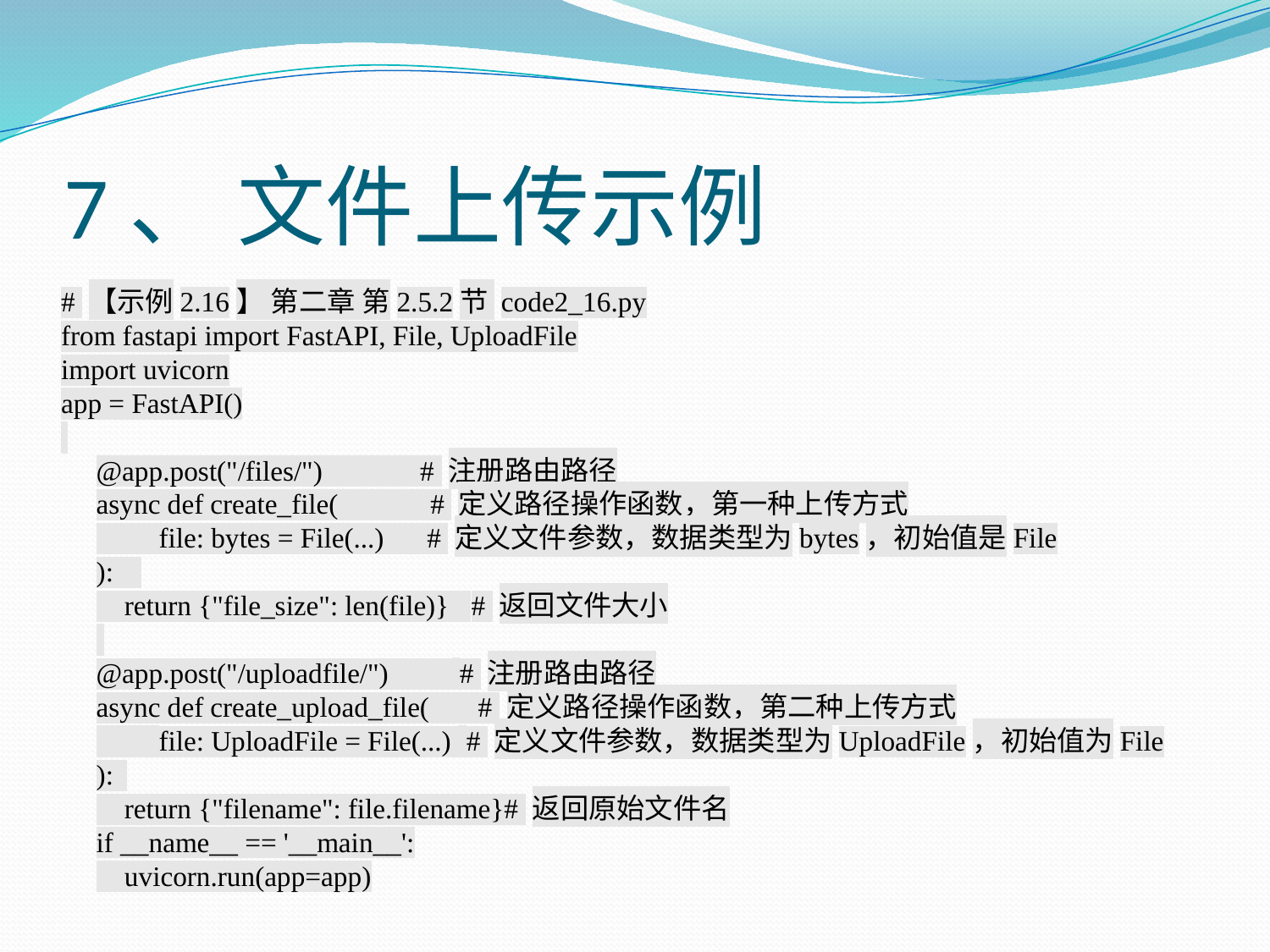

# 7、 文件上传示例
# 【示例2.16】 第二章 第2.5.2节 code2_16.pyfrom fastapi import FastAPI, File, UploadFileimport uvicornapp = FastAPI() @app.post("/files/")              # 注册路由路径
async def create_file(             # 定义路径操作函数，第一种上传方式        file: bytes = File(...)      # 定义文件参数，数据类型为bytes，初始值是File):        return {"file_size": len(file)}   # 返回文件大小
@app.post("/uploadfile/")          # 注册路由路径
async def create_upload_file(       # 定义路径操作函数，第二种上传方式        file: UploadFile = File(...)  # 定义文件参数，数据类型为UploadFile，初始值为File):      return {"filename": file.filename}# 返回原始文件名
if __name__ == '__main__':    uvicorn.run(app=app)